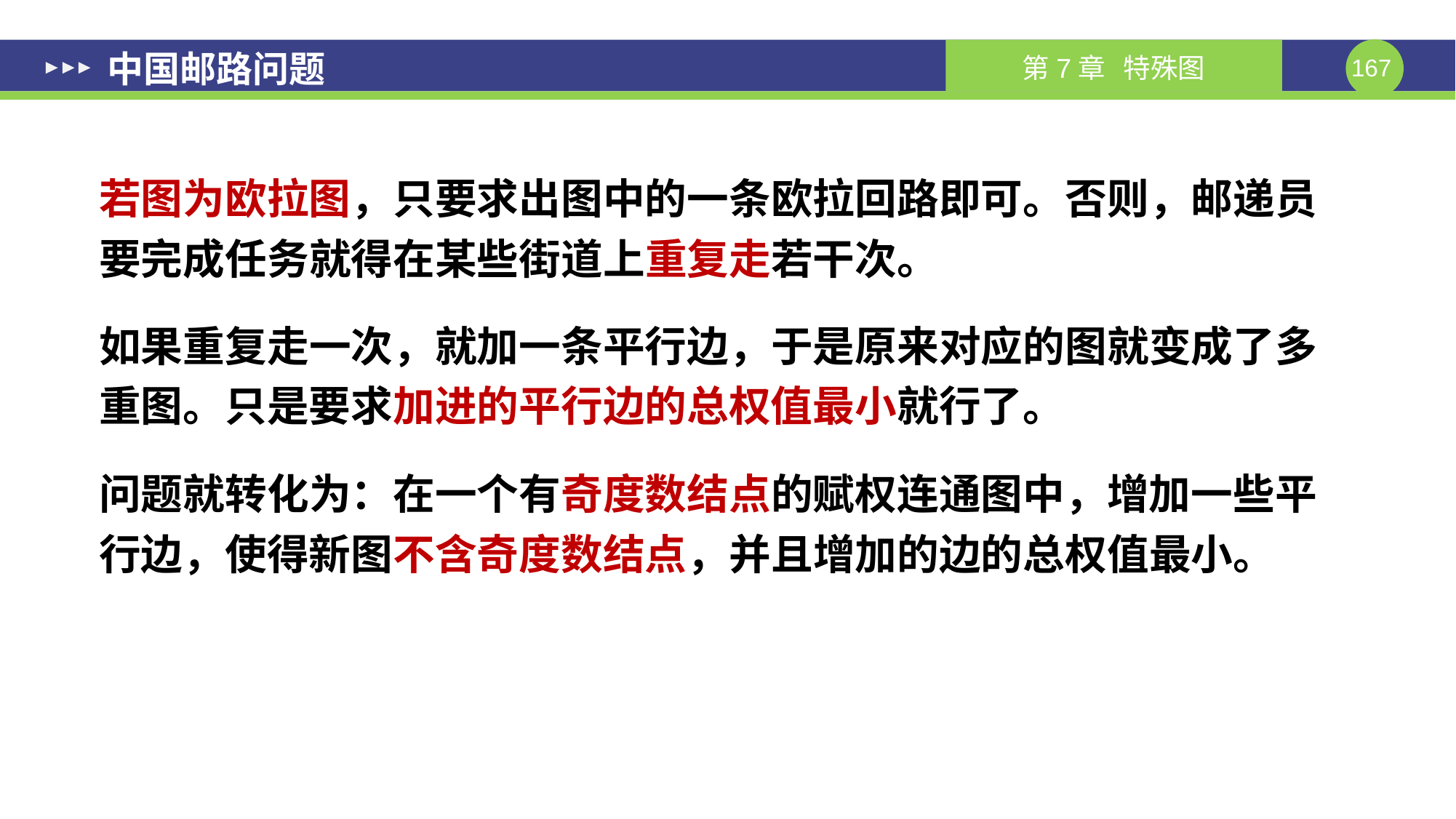

# 中国邮路问题
若图为欧拉图，只要求出图中的一条欧拉回路即可。否则，邮递员要完成任务就得在某些街道上重复走若干次。
如果重复走一次，就加一条平行边，于是原来对应的图就变成了多重图。只是要求加进的平行边的总权值最小就行了。
问题就转化为：在一个有奇度数结点的赋权连通图中，增加一些平行边，使得新图不含奇度数结点，并且增加的边的总权值最小。